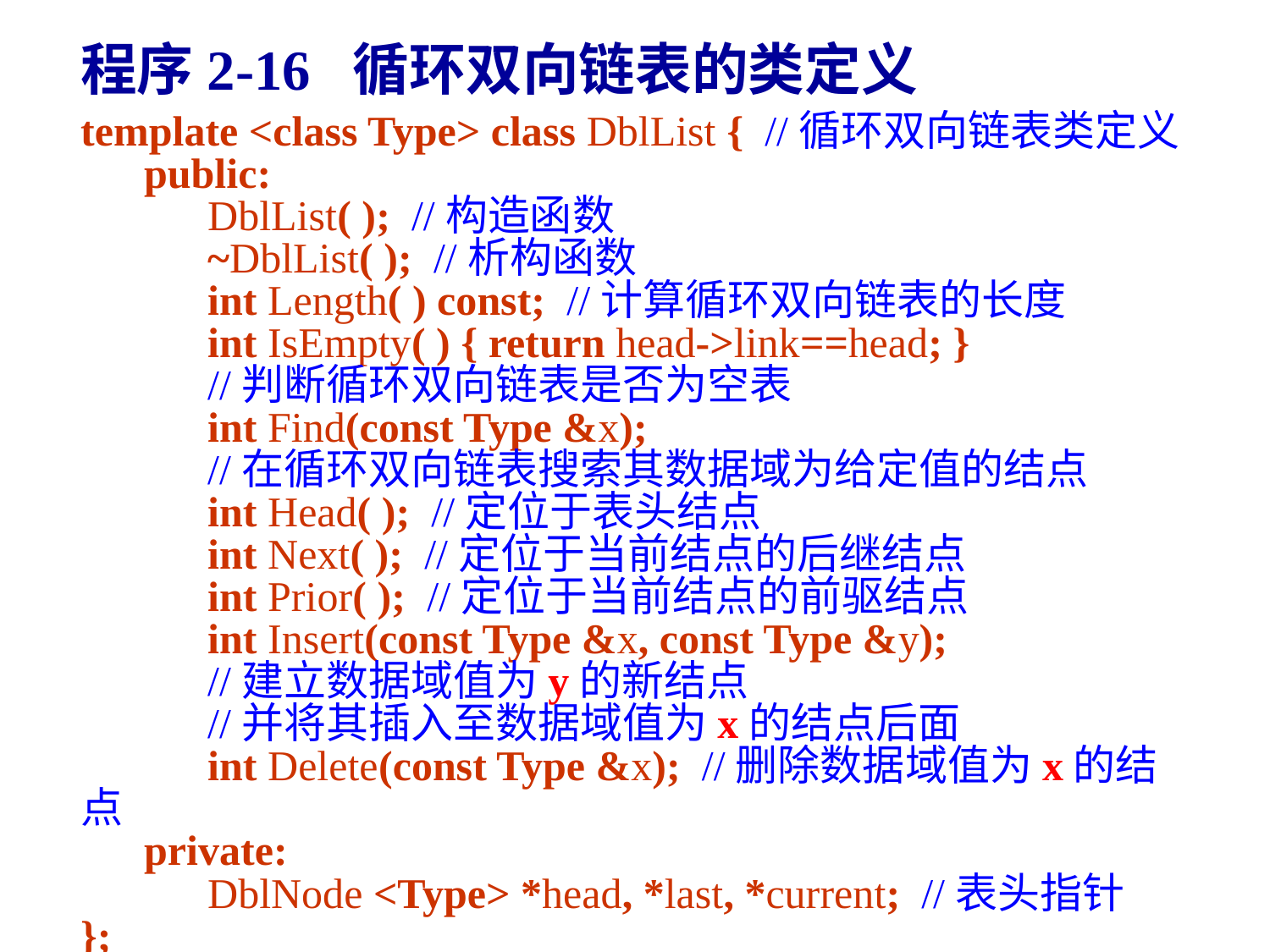

程序2-16  循环双向链表的类定义
template <class Type> class DblList {  //循环双向链表类定义
      public:
	DblList( );  //构造函数
	~DblList( );  //析构函数
	int Length( ) const;  //计算循环双向链表的长度
	int IsEmpty( ) { return head->link==head; }
            //判断循环双向链表是否为空表
	int Find(const Type &x);
            //在循环双向链表搜索其数据域为给定值的结点
	int Head( );  //定位于表头结点
	int Next( );  //定位于当前结点的后继结点
	int Prior( );  //定位于当前结点的前驱结点
	int Insert(const Type &x, const Type &y);
	//建立数据域值为y的新结点
	//并将其插入至数据域值为x的结点后面
	int Delete(const Type &x);  //删除数据域值为x的结点
      private:
	DblNode <Type> *head, *last, *current;  //表头指针
};
177